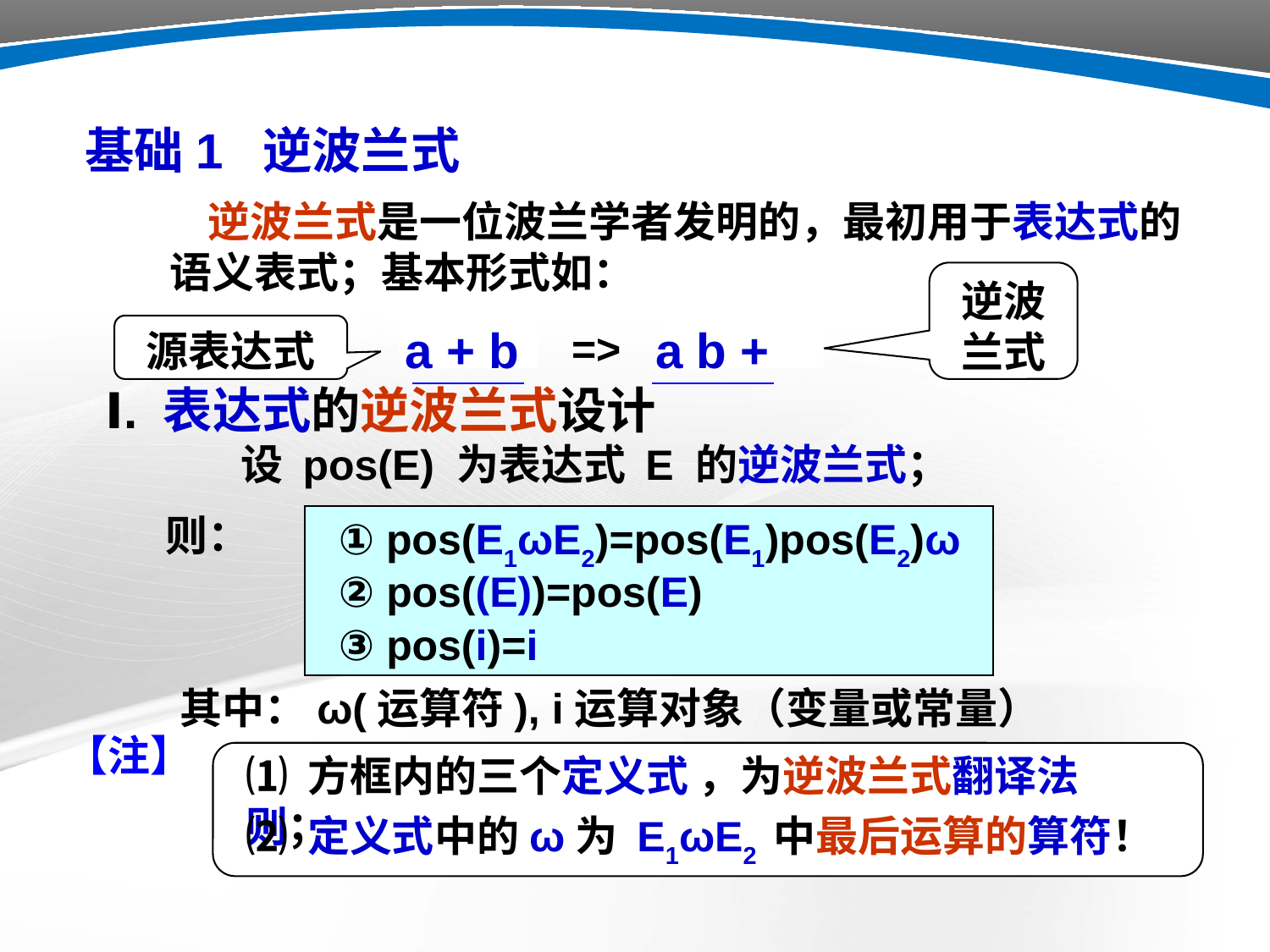

基础1  逆波兰式
   逆波兰式是一位波兰学者发明的，最初用于表达式的语义表式；基本形式如：
逆波兰式

a + b
a b +
源表达式

=>

Ⅰ. 表达式的逆波兰式设计
  设 pos(E) 为表达式 E 的逆波兰式；
则：

① pos(E1ωE2)=pos(E1)pos(E2)ω
② pos((E))=pos(E)
③ pos(i)=i
其中：ω(运算符), i运算对象（变量或常量）
【注】

⑴ 方框内的三个定义式 ，为逆波兰式翻译法则；
⑵ 定义式中的ω为 E1ωE2 中最后运算的算符！